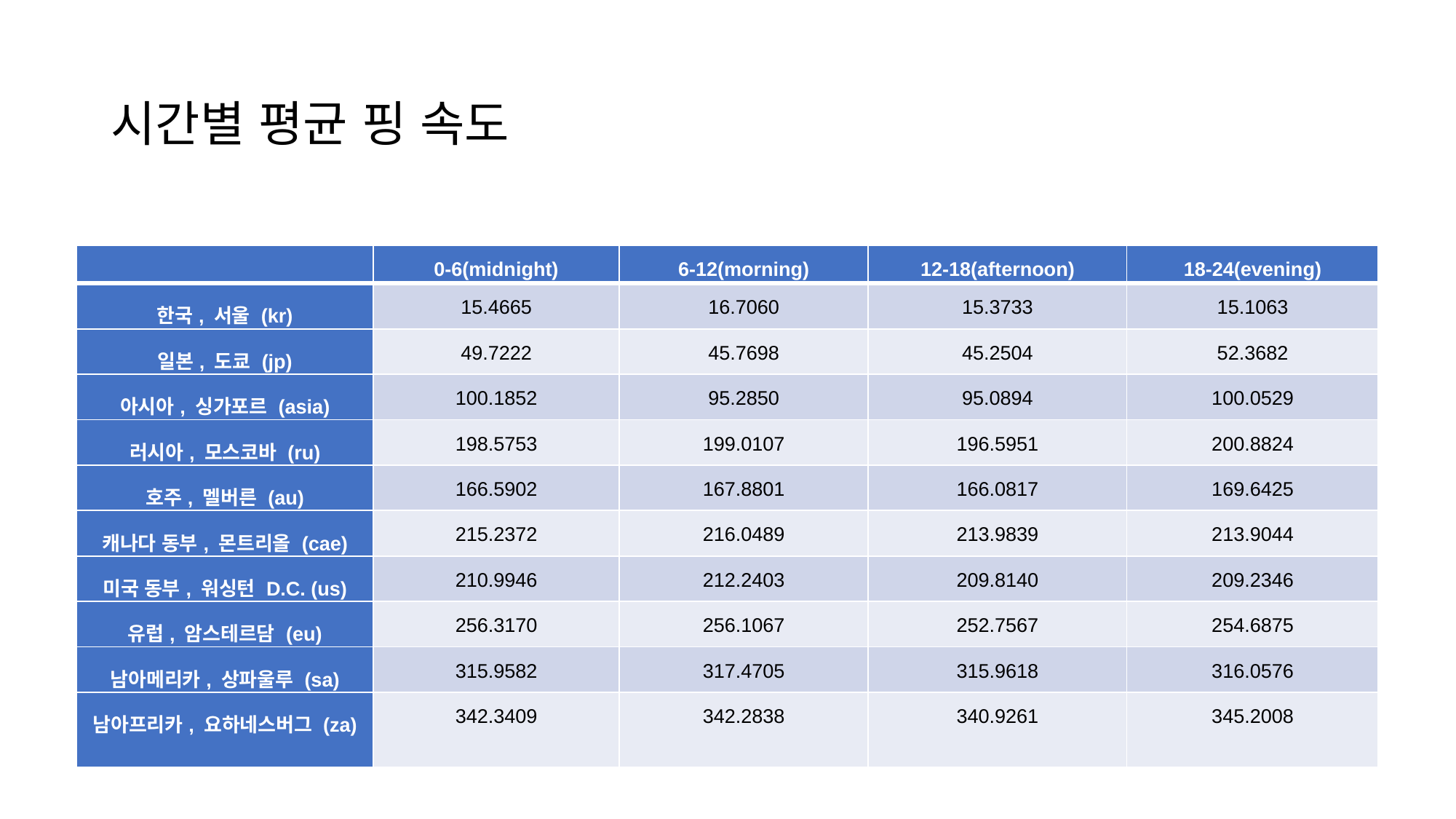

# 시간별 평균 핑 속도
|  | 0-6(midnight) | 6-12(morning) | 12-18(afternoon) | 18-24(evening) |
| --- | --- | --- | --- | --- |
| 한국, 서울 (kr) | 15.4665 | 16.7060 | 15.3733 | 15.1063 |
| 일본, 도쿄 (jp) | 49.7222 | 45.7698 | 45.2504 | 52.3682 |
| 아시아, 싱가포르 (asia) | 100.1852 | 95.2850 | 95.0894 | 100.0529 |
| 러시아, 모스코바 (ru) | 198.5753 | 199.0107 | 196.5951 | 200.8824 |
| 호주, 멜버른 (au) | 166.5902 | 167.8801 | 166.0817 | 169.6425 |
| 캐나다 동부, 몬트리올 (cae) | 215.2372 | 216.0489 | 213.9839 | 213.9044 |
| 미국 동부, 워싱턴 D.C. (us) | 210.9946 | 212.2403 | 209.8140 | 209.2346 |
| 유럽, 암스테르담 (eu) | 256.3170 | 256.1067 | 252.7567 | 254.6875 |
| 남아메리카, 상파울루 (sa) | 315.9582 | 317.4705 | 315.9618 | 316.0576 |
| 남아프리카, 요하네스버그 (za) | 342.3409 | 342.2838 | 340.9261 | 345.2008 |